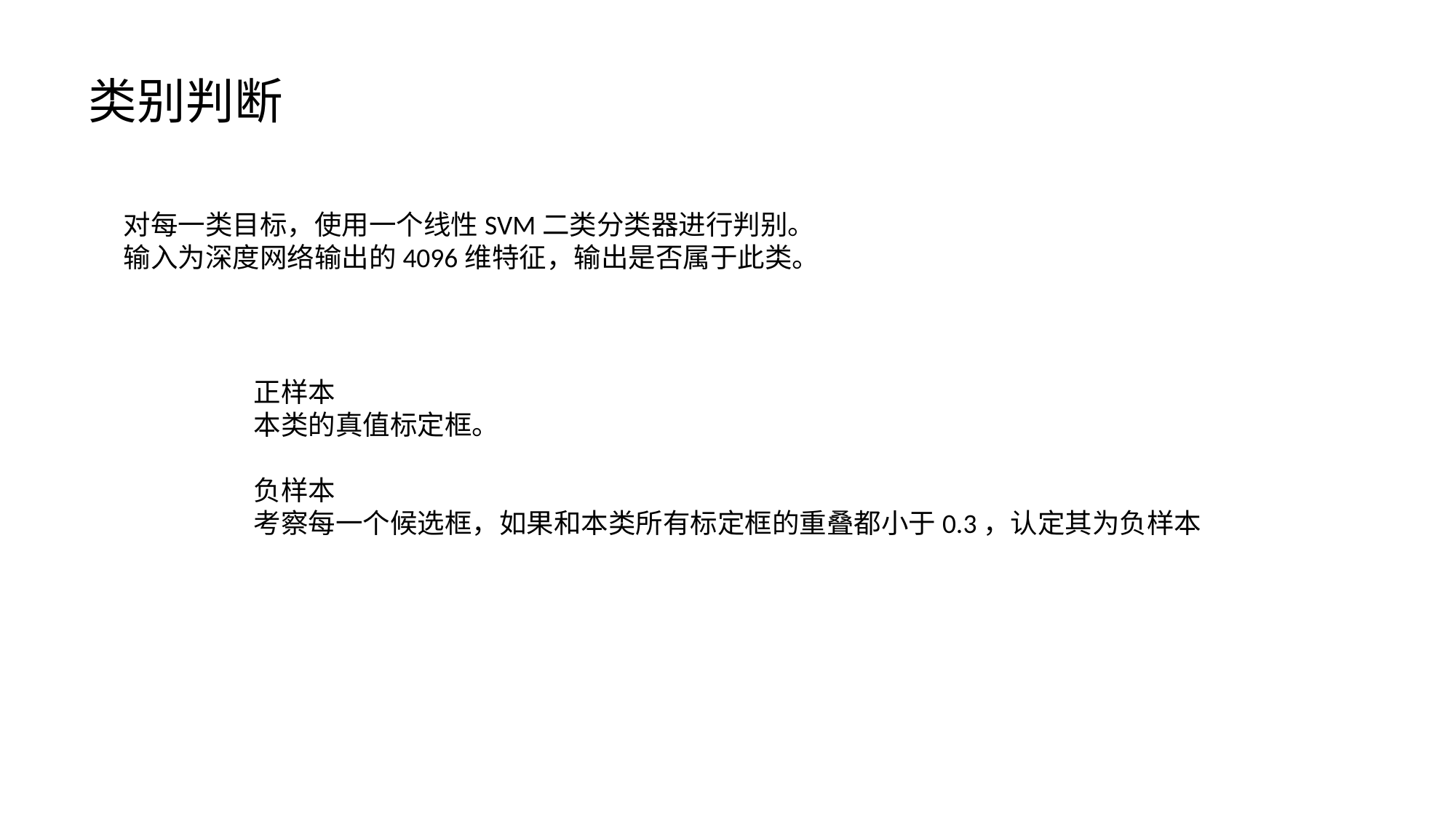

类别判断
对每一类目标，使用一个线性SVM二类分类器进行判别。
输入为深度网络输出的4096维特征，输出是否属于此类。
正样本
本类的真值标定框。

负样本
考察每一个候选框，如果和本类所有标定框的重叠都小于0.3，认定其为负样本